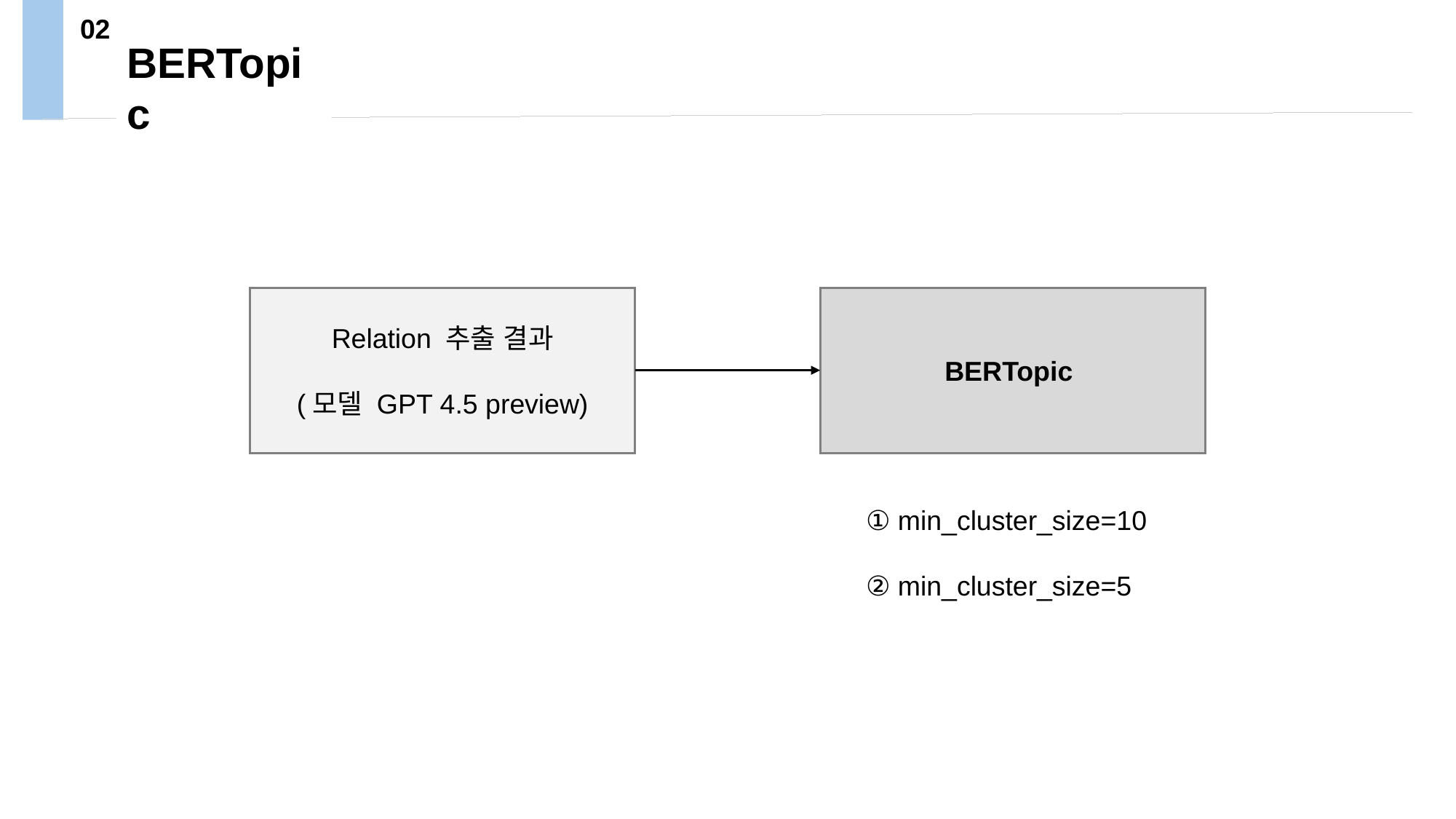

02
BERTopic
Relation 추출 결과
(모델 GPT 4.5 preview)
BERTopic
① min_cluster_size=10
② min_cluster_size=5